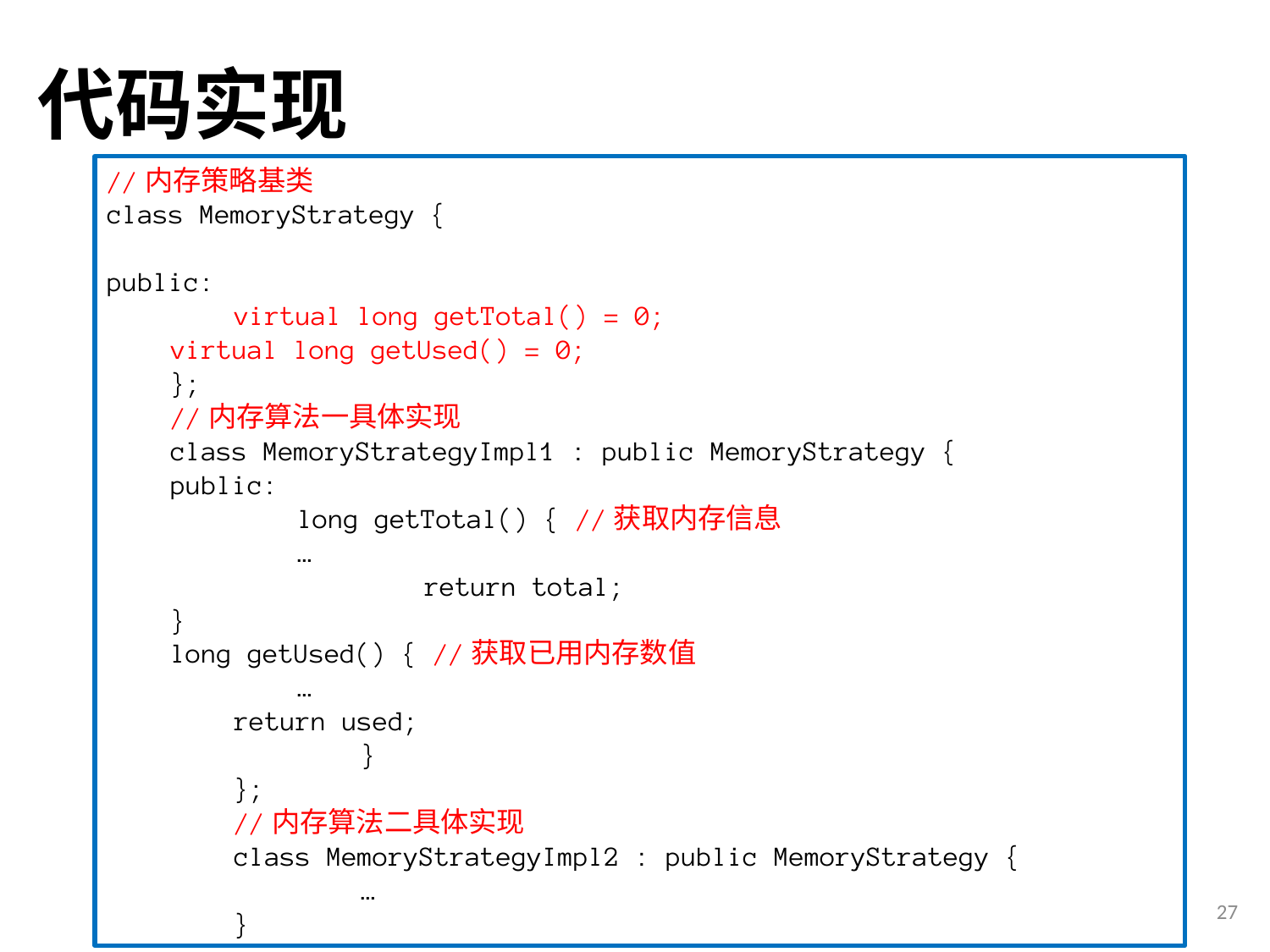

# 代码实现
//内存策略基类
class MemoryStrategy {
public:
	virtual long getTotal() = 0;
virtual long getUsed() = 0;
};
//内存算法一具体实现
class MemoryStrategyImpl1 : public MemoryStrategy {
public:
	long getTotal() { //获取内存信息
	…
		return total;
}
long getUsed() { //获取已用内存数值
	…
return used;
	}
};
//内存算法二具体实现
class MemoryStrategyImpl2 : public MemoryStrategy {
	…
}
27